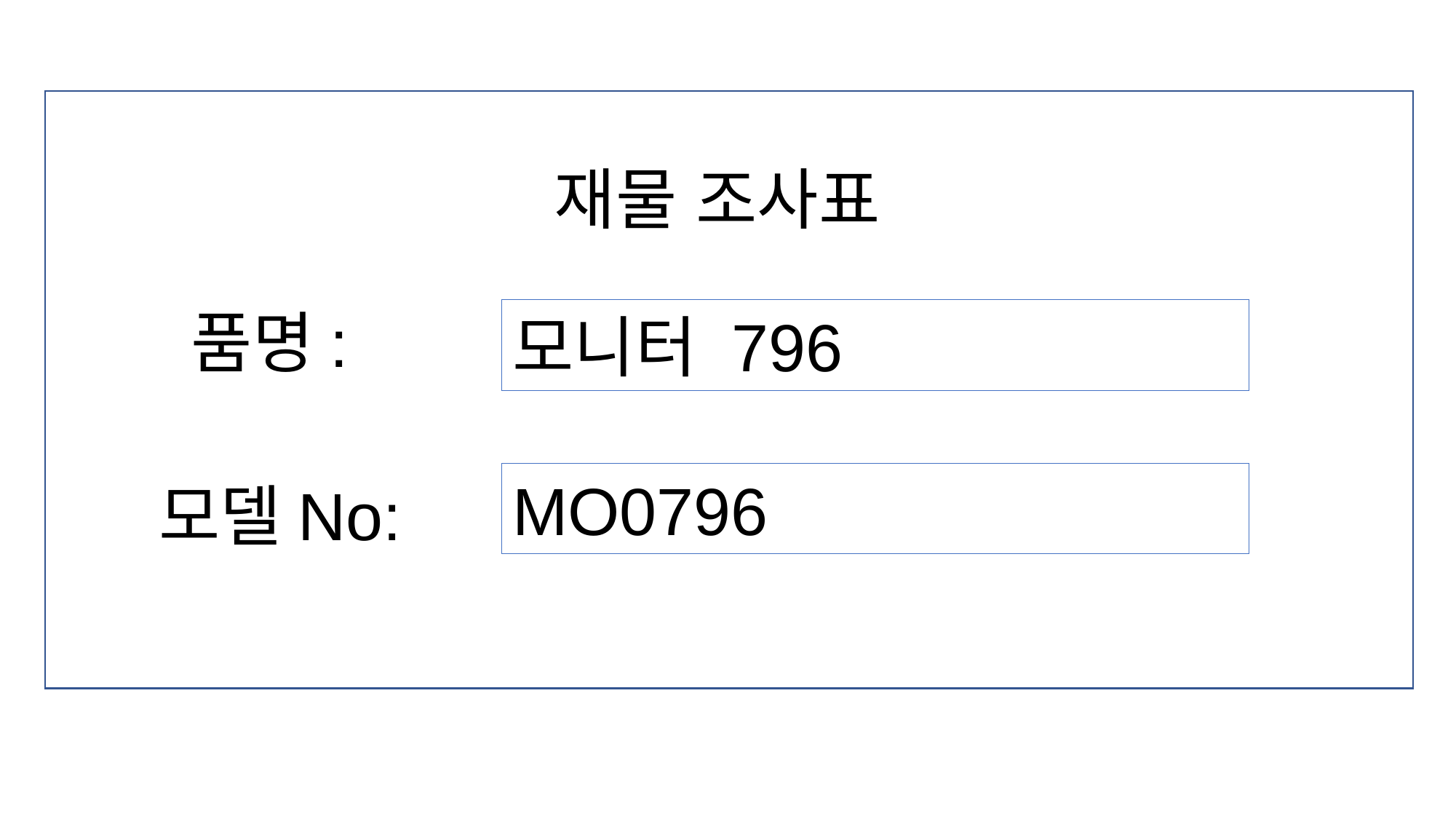

재물 조사표
품명:
모니터 796
MO0796
모델No: